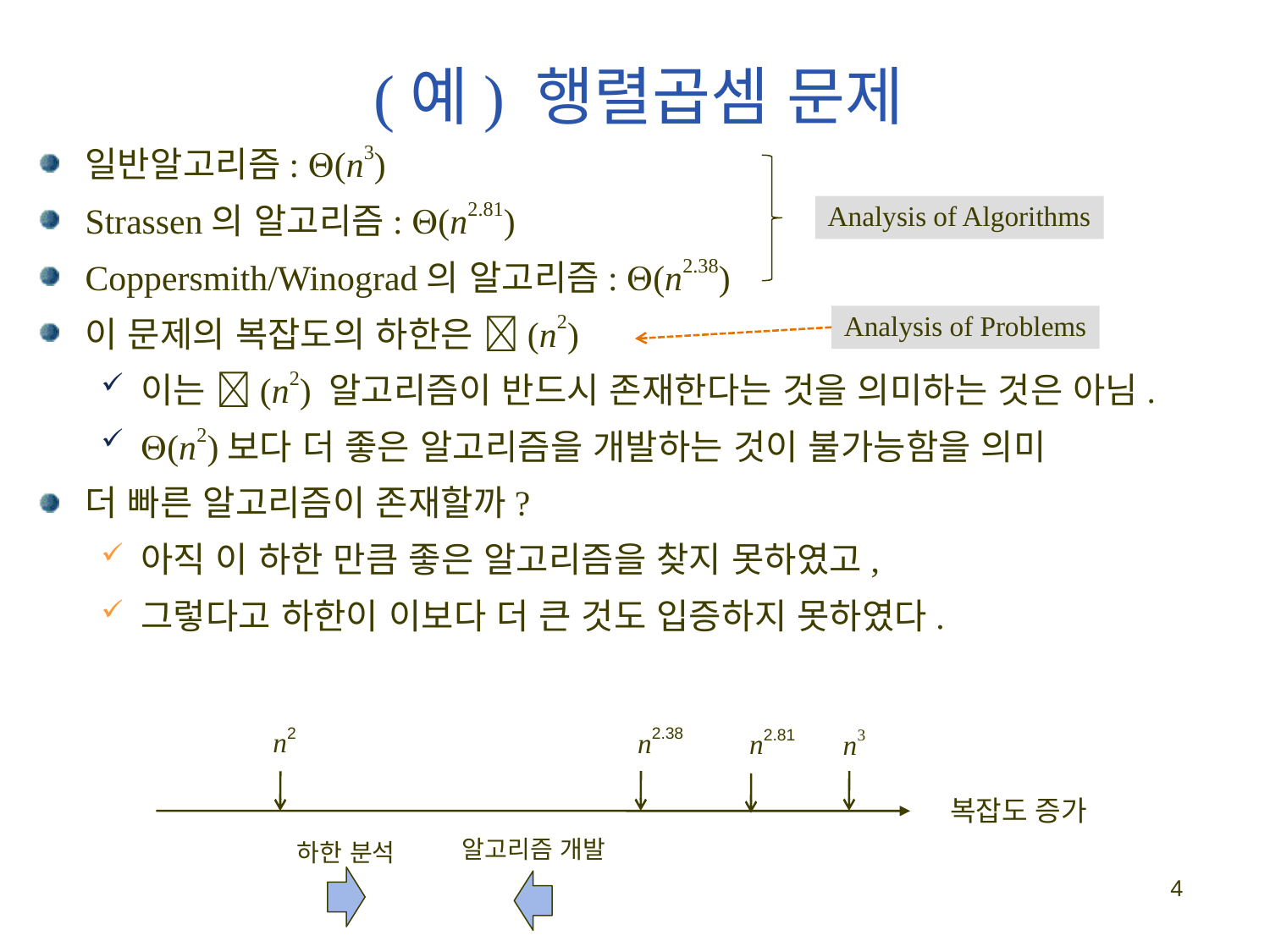

# (예) 행렬곱셈 문제
일반알고리즘: Θ(n3)
Strassen의 알고리즘: Θ(n2.81)
Coppersmith/Winograd의 알고리즘: Θ(n2.38)
이 문제의 복잡도의 하한은 Ω(n2)
이는 Θ(n2) 알고리즘이 반드시 존재한다는 것을 의미하는 것은 아님.
Θ(n2)보다 더 좋은 알고리즘을 개발하는 것이 불가능함을 의미
더 빠른 알고리즘이 존재할까?
아직 이 하한 만큼 좋은 알고리즘을 찾지 못하였고,
그렇다고 하한이 이보다 더 큰 것도 입증하지 못하였다.

Analysis of Algorithms
Analysis of Problems
n2
n2.38
n2.81
n3
복잡도 증가
알고리즘 개발
하한 분석
4